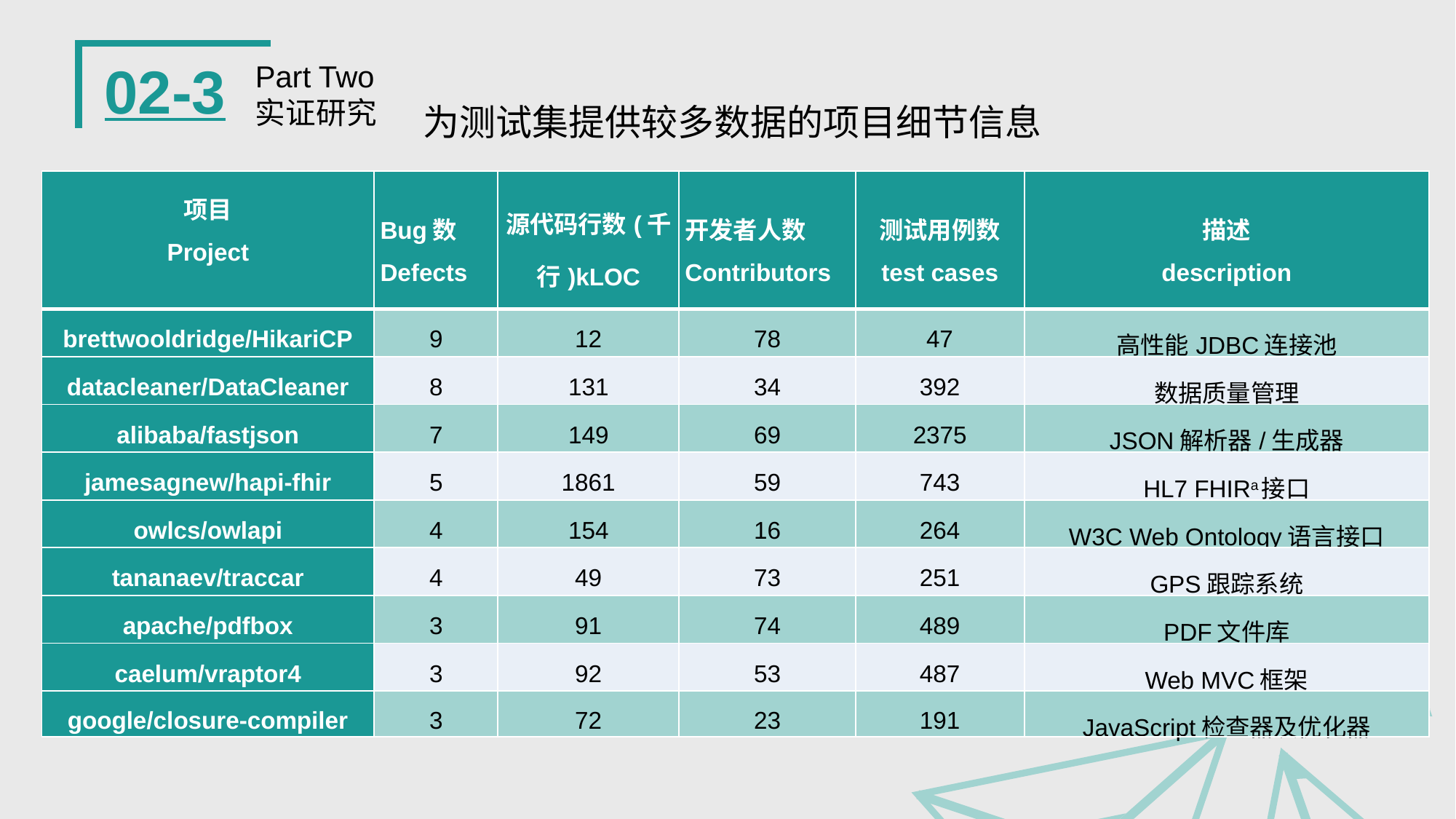

02-3
Part Two
实证研究
为测试集提供较多数据的项目细节信息
| 项目 Project | Bug数 Defects | 源代码行数(千行)kLOC | 开发者人数 Contributors | 测试用例数 test cases | 描述 description |
| --- | --- | --- | --- | --- | --- |
| brettwooldridge/HikariCP | 9 | 12 | 78 | 47 | 高性能JDBC连接池 |
| datacleaner/DataCleaner | 8 | 131 | 34 | 392 | 数据质量管理 |
| alibaba/fastjson | 7 | 149 | 69 | 2375 | JSON解析器/生成器 |
| jamesagnew/hapi-fhir | 5 | 1861 | 59 | 743 | HL7 FHIRa接口 |
| owlcs/owlapi | 4 | 154 | 16 | 264 | W3C Web Ontology语言接口 |
| tananaev/traccar | 4 | 49 | 73 | 251 | GPS跟踪系统 |
| apache/pdfbox | 3 | 91 | 74 | 489 | PDF文件库 |
| caelum/vraptor4 | 3 | 92 | 53 | 487 | Web MVC框架 |
| google/closure-compiler | 3 | 72 | 23 | 191 | JavaScript检查器及优化器 |